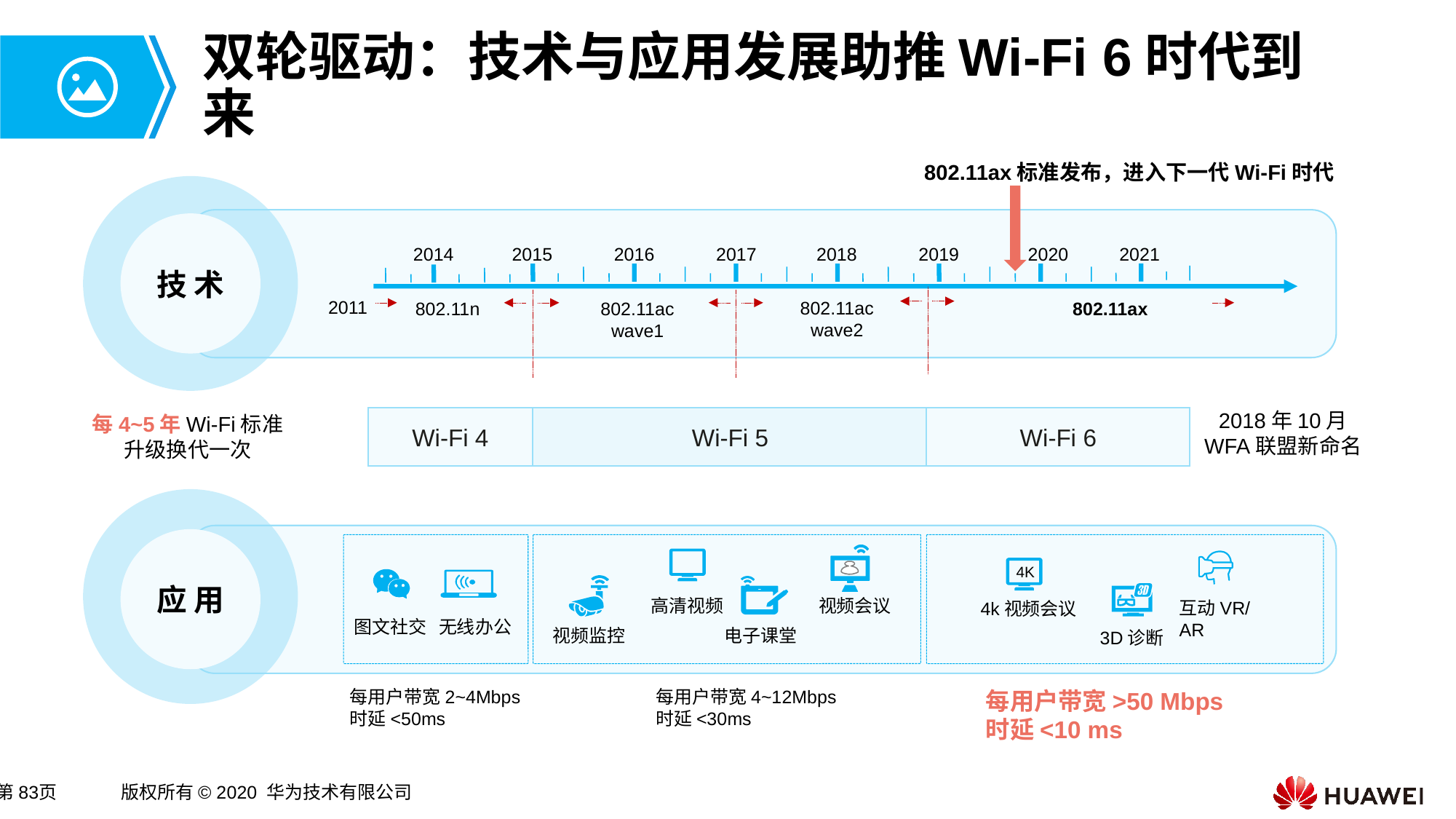

# 双轮驱动：技术与应用发展助推Wi-Fi 6时代到来
802.11ax标准发布，进入下一代Wi-Fi时代

技 术

2014
2015
2016
2017
2018
2019
2020
2021

2011
802.11ac wave2
802.11n
802.11ac wave1
802.11ax
2018年10月
WFA联盟新命名
每4~5年Wi-Fi标准升级换代一次
Wi-Fi 4
Wi-Fi 5
Wi-Fi 6

应 用

互动VR/AR
4K

高清视频
视频会议
4k视频会议
图文社交
无线办公
视频监控
电子课堂
3D诊断
每用户带宽2~4Mbps
时延<50ms
每用户带宽4~12Mbps
时延<30ms
每用户带宽>50 Mbps
时延<10 ms